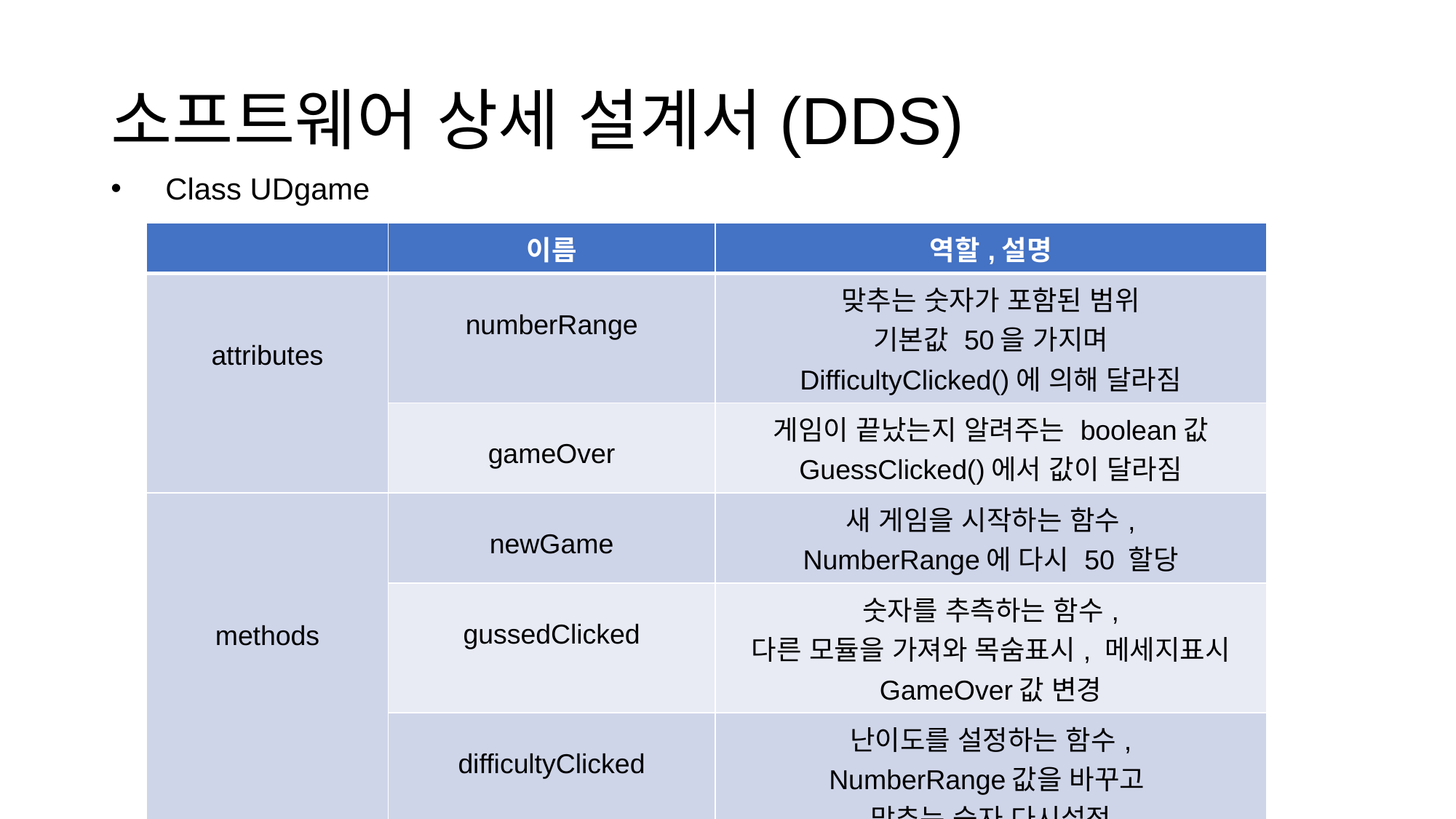

# 소프트웨어 상세 설계서(DDS)
Class UDgame
|  | 이름 | 역할,설명 |
| --- | --- | --- |
| attributes | numberRange | 맞추는 숫자가 포함된 범위 기본값 50을 가지며 DifficultyClicked()에 의해 달라짐 |
|  | gameOver | 게임이 끝났는지 알려주는 boolean값 GuessClicked()에서 값이 달라짐 |
| methods | newGame | 새 게임을 시작하는 함수, NumberRange에 다시 50 할당 |
|  | gussedClicked | 숫자를 추측하는 함수, 다른 모듈을 가져와 목숨표시, 메세지표시 GameOver값 변경 |
|  | difficultyClicked | 난이도를 설정하는 함수, NumberRange값을 바꾸고 맞추는 숫자 다시설정 |